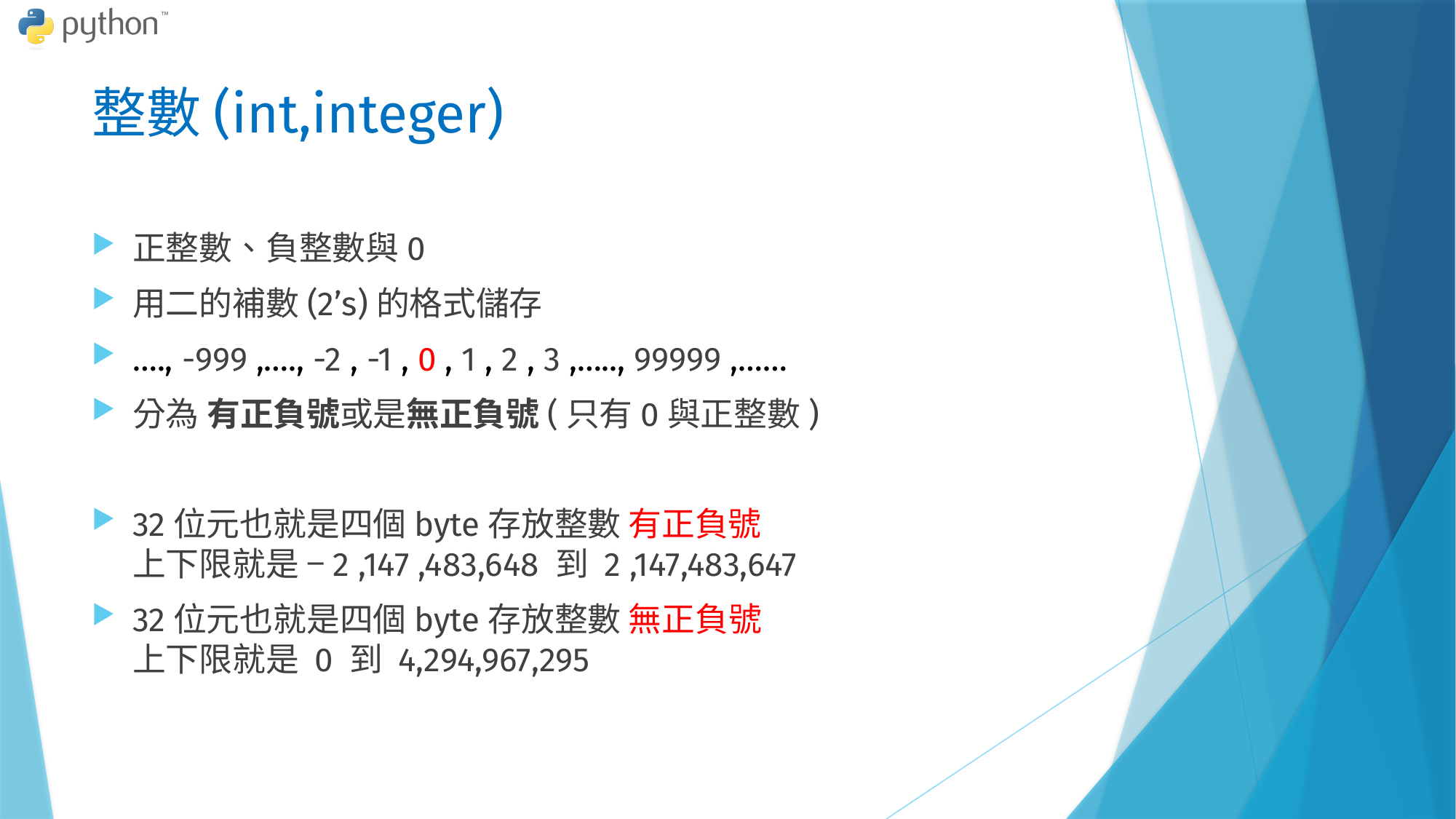

# 整數(int,integer)
正整數、負整數與0
用二的補數(2’s)的格式儲存
…., -999 ,…., -2 , -1 , 0 , 1 , 2 , 3 ,….., 99999 ,……
分為 有正負號或是無正負號(只有0與正整數)

32位元也就是四個byte存放整數 有正負號
上下限就是 −2 ,147 ,483,​648 到 2 ​,147,​483,​647
32位元也就是四個byte存放整數 無正負號
上下限就是 0 到 4,294,​967,​295